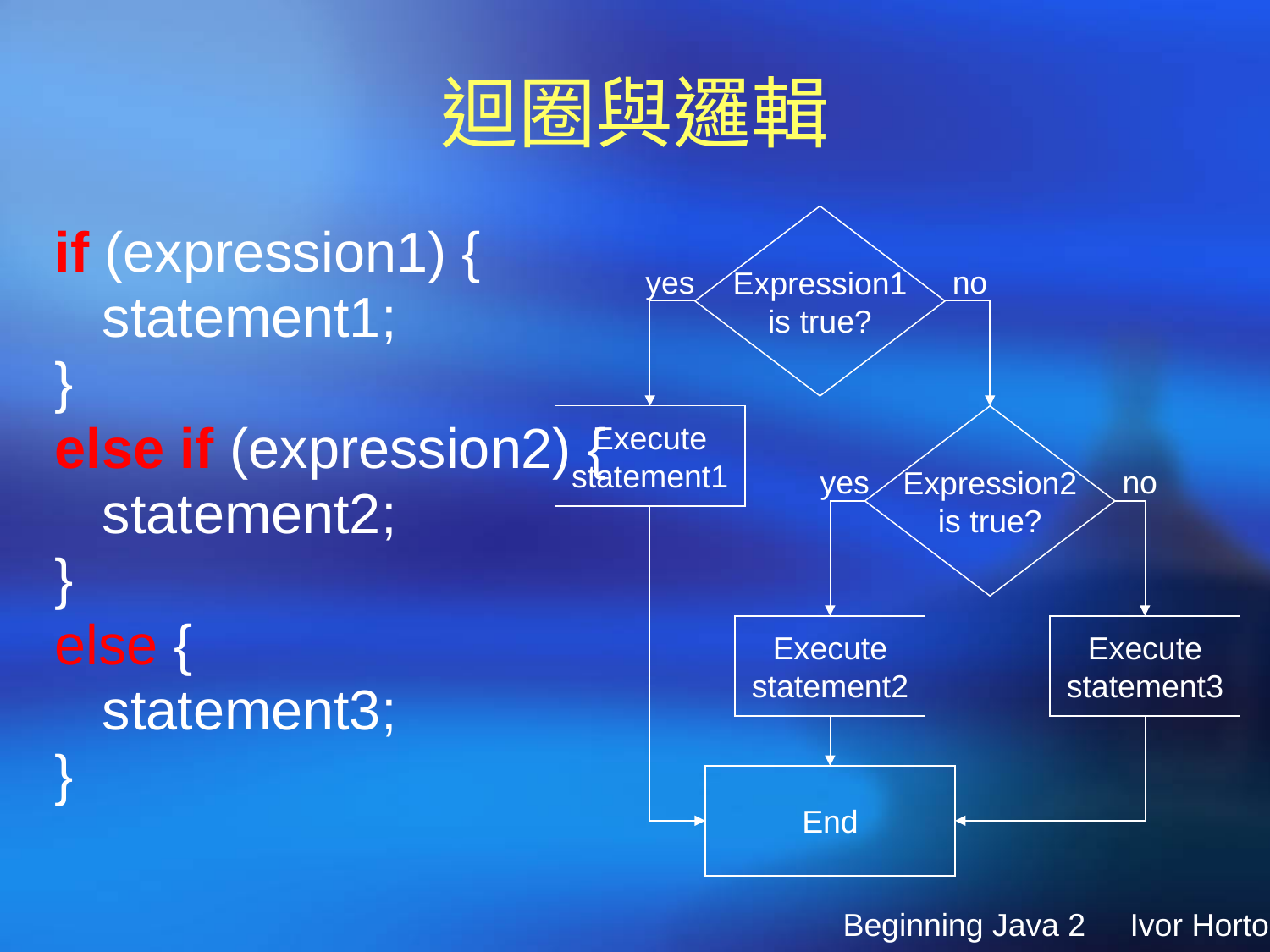

# 迴圈與邏輯
Expression1
is true?
if (expression1) {
	statement1;
}
else if (expression2) {
	statement2;
}
else {
	statement3;
}
yes
no
Execute
statement1
Expression2
is true?
yes
no
Execute
statement2
Execute
statement3
End
Beginning Java 2     Ivor Horton